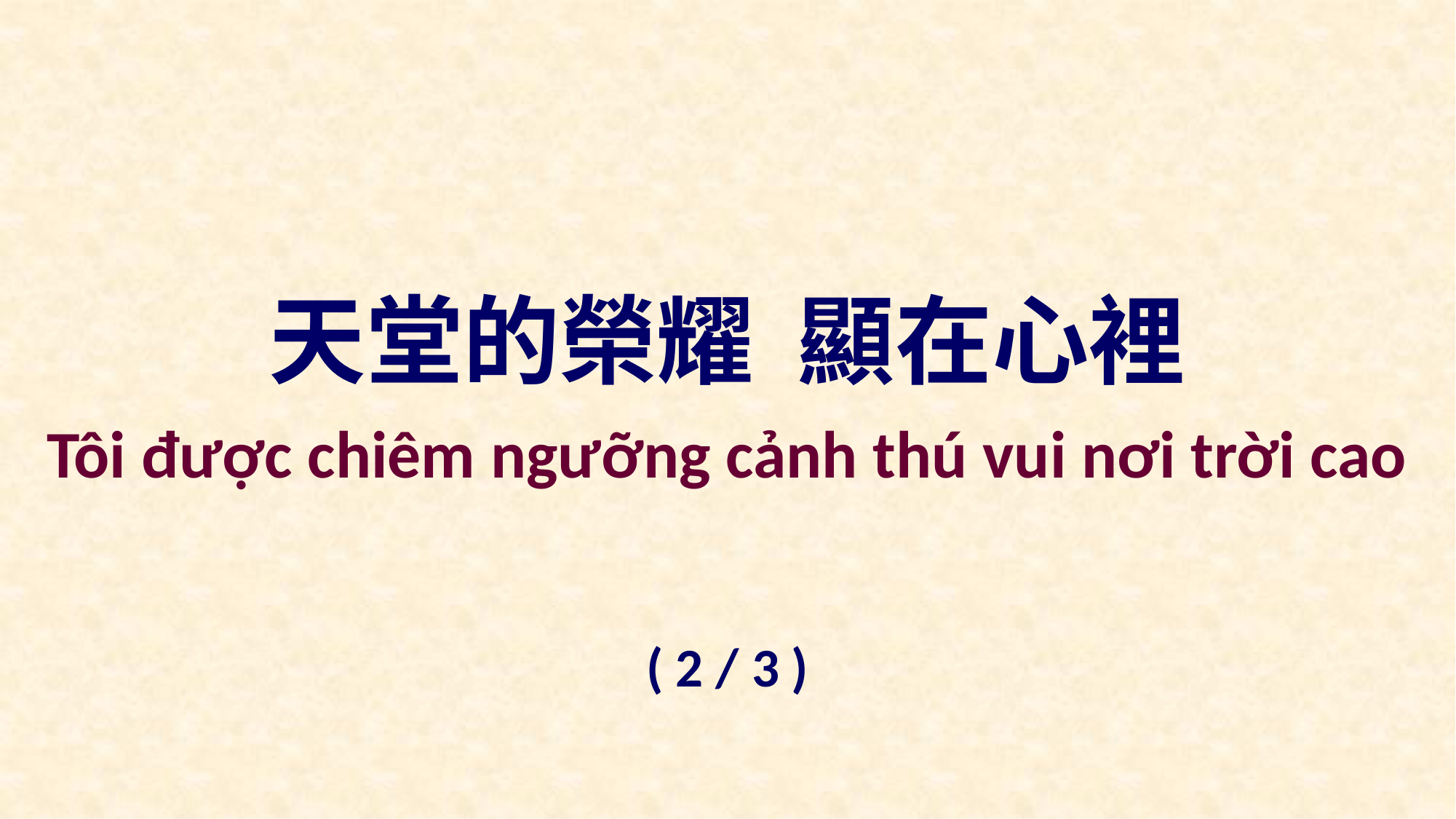

天堂的榮耀  顯在心裡
Tôi được chiêm ngưỡng cảnh thú vui nơi trời cao
( 2 / 3 )